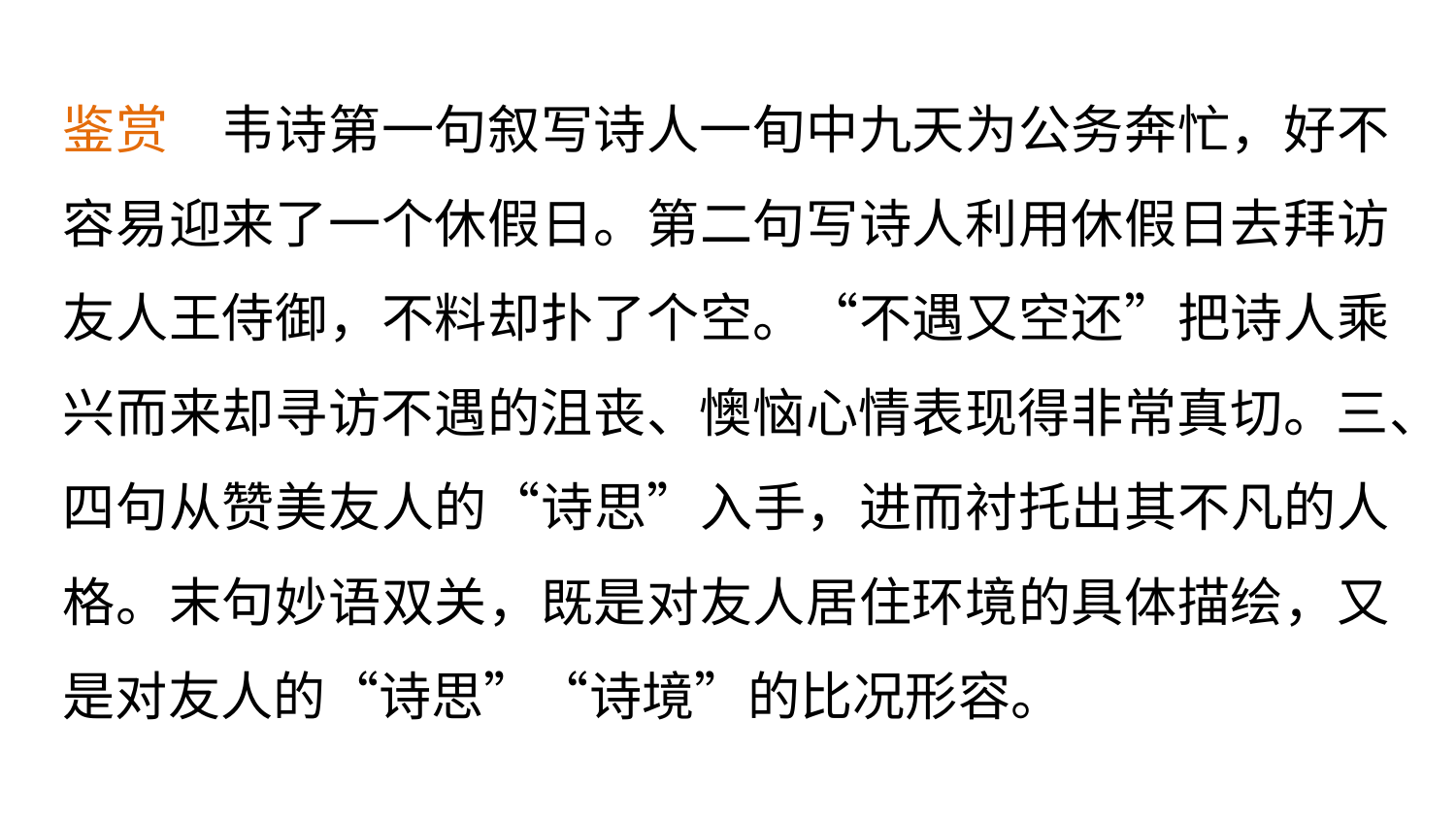

鉴赏　韦诗第一句叙写诗人一旬中九天为公务奔忙，好不容易迎来了一个休假日。第二句写诗人利用休假日去拜访友人王侍御，不料却扑了个空。“不遇又空还”把诗人乘兴而来却寻访不遇的沮丧、懊恼心情表现得非常真切。三、四句从赞美友人的“诗思”入手，进而衬托出其不凡的人格。末句妙语双关，既是对友人居住环境的具体描绘，又是对友人的“诗思”“诗境”的比况形容。